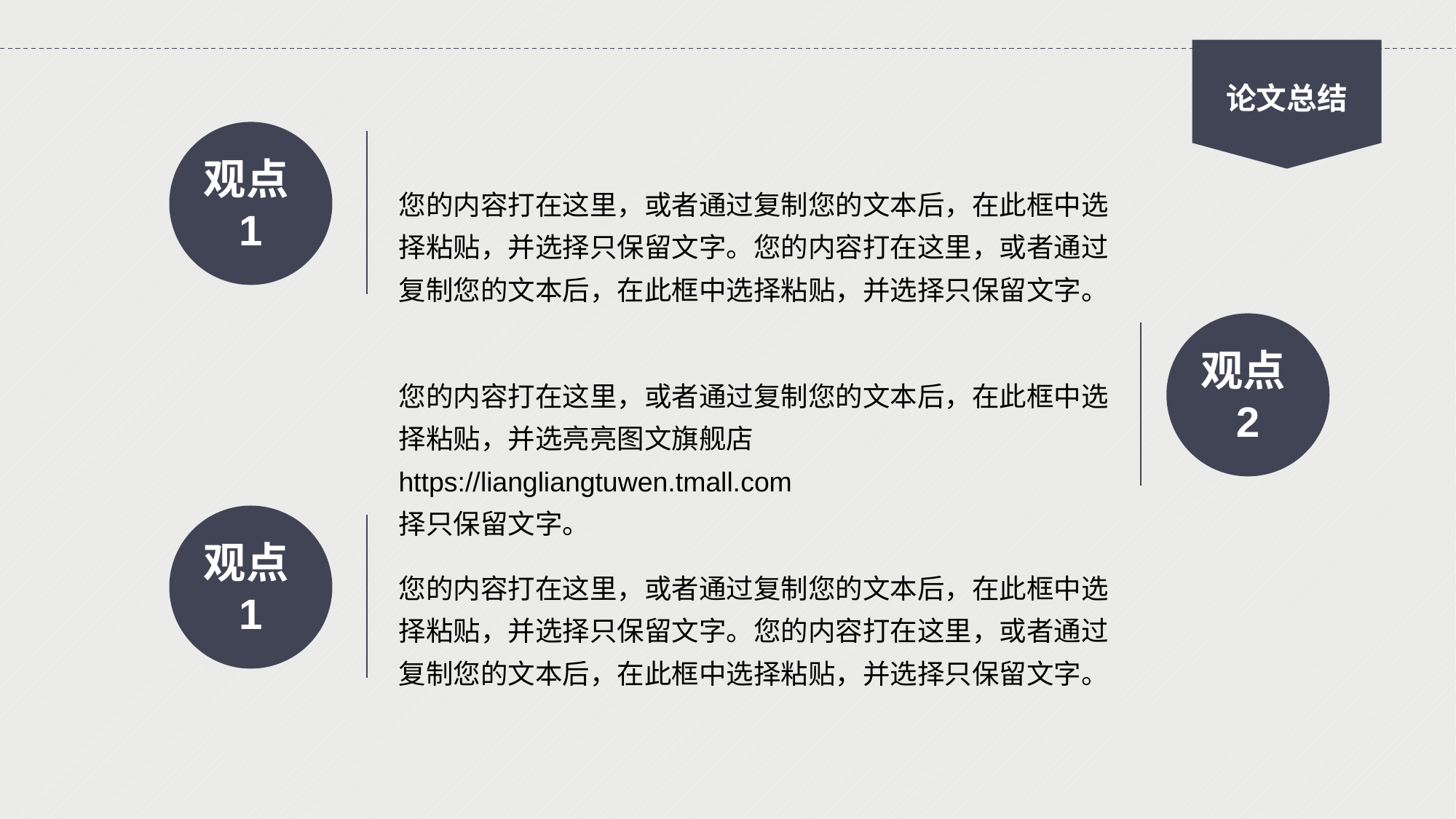

论文总结
观点1
您的内容打在这里，或者通过复制您的文本后，在此框中选择粘贴，并选择只保留文字。您的内容打在这里，或者通过复制您的文本后，在此框中选择粘贴，并选择只保留文字。
观点2
您的内容打在这里，或者通过复制您的文本后，在此框中选择粘贴，并选亮亮图文旗舰店
https://liangliangtuwen.tmall.com
择只保留文字。
观点1
您的内容打在这里，或者通过复制您的文本后，在此框中选择粘贴，并选择只保留文字。您的内容打在这里，或者通过复制您的文本后，在此框中选择粘贴，并选择只保留文字。